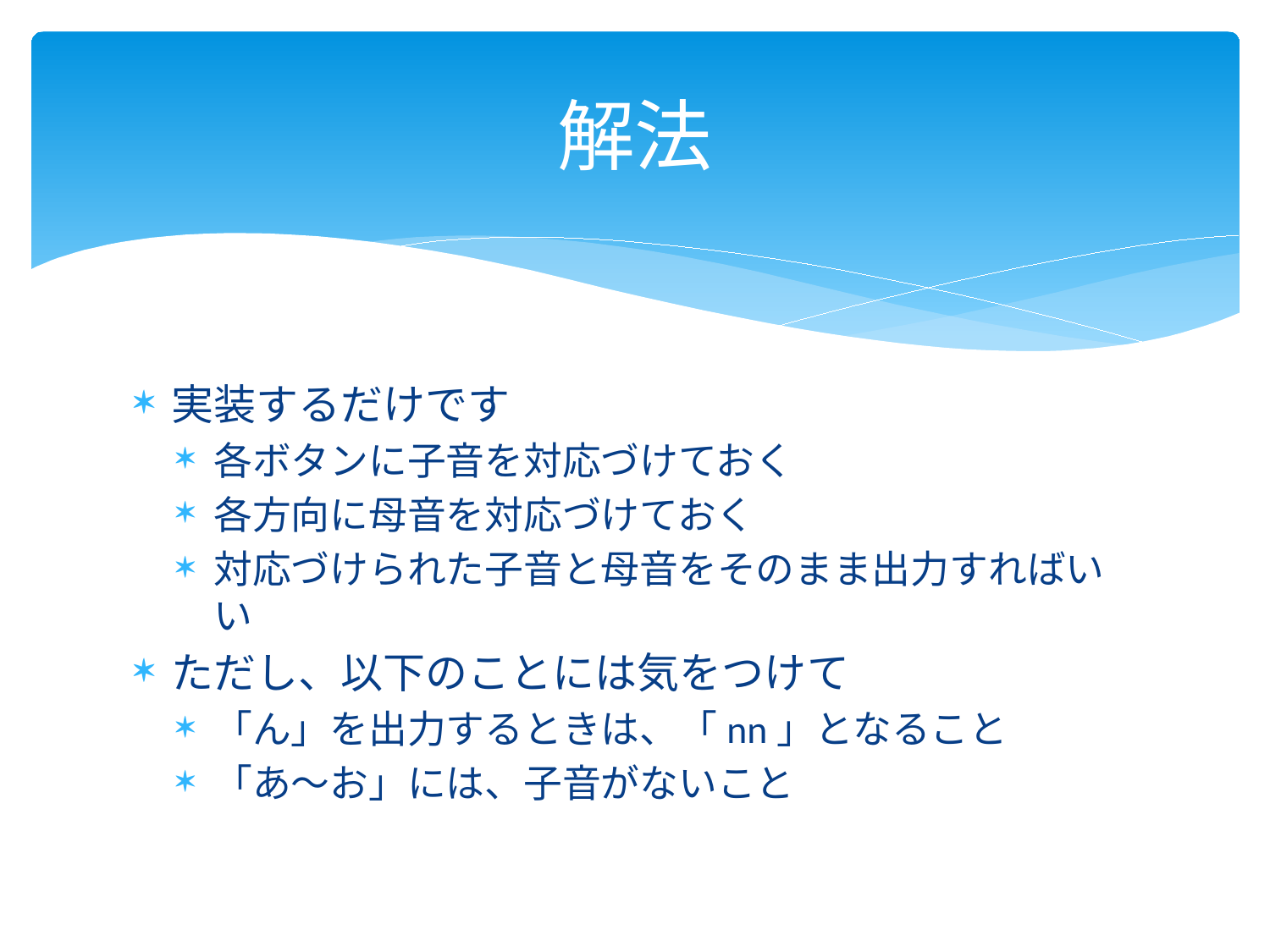

# 解法
実装するだけです
各ボタンに子音を対応づけておく
各方向に母音を対応づけておく
対応づけられた子音と母音をそのまま出力すればいい
ただし、以下のことには気をつけて
「ん」を出力するときは、「nn」となること
「あ～お」には、子音がないこと